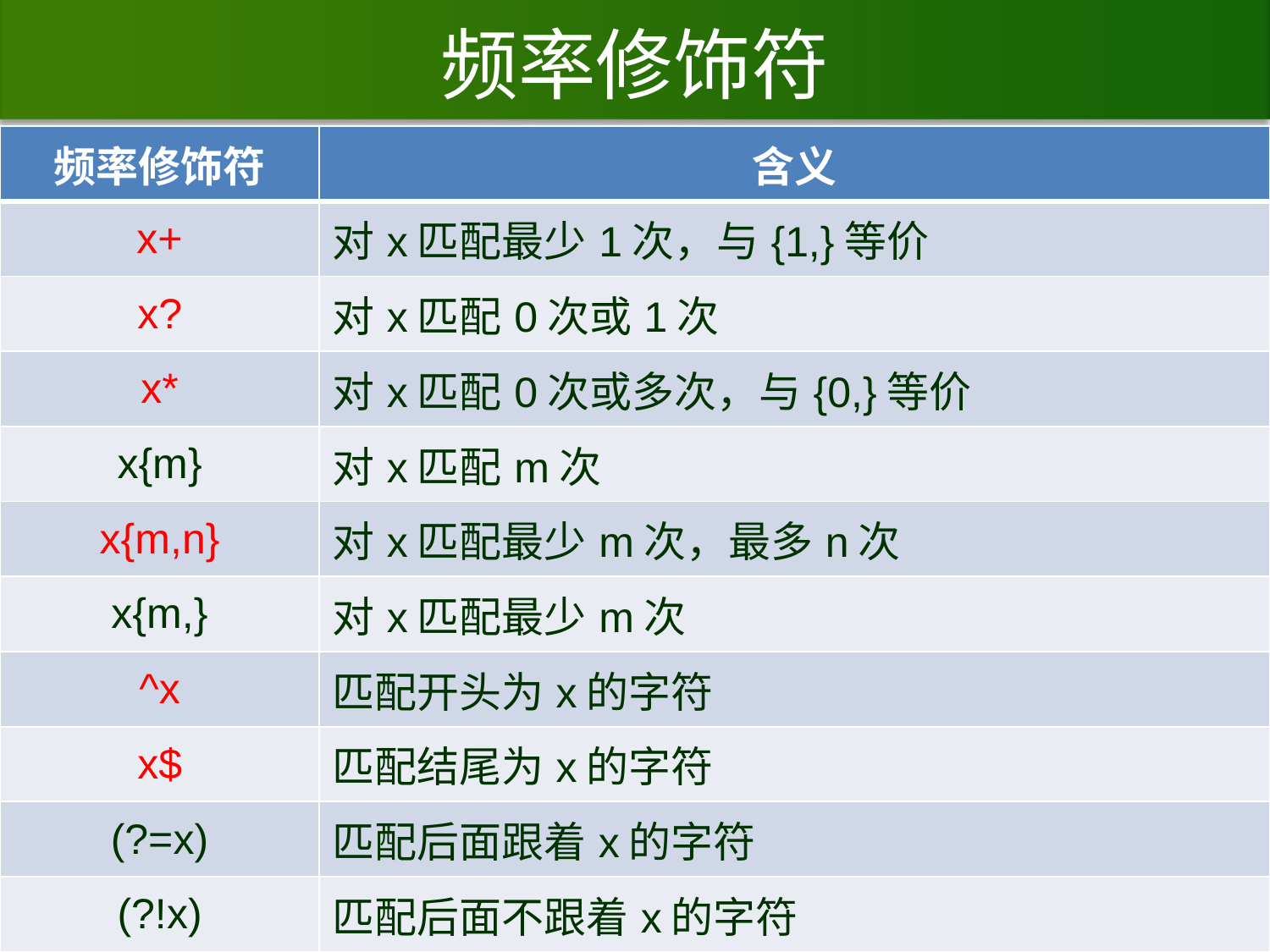

# 频率修饰符
| 频率修饰符 | 含义 |
| --- | --- |
| x+ | 对x匹配最少1次，与{1,}等价 |
| x? | 对x匹配0次或1次 |
| x\* | 对x匹配0次或多次，与{0,}等价 |
| x{m} | 对x匹配m次 |
| x{m,n} | 对x匹配最少m次，最多n次 |
| x{m,} | 对x匹配最少m次 |
| ^x | 匹配开头为x的字符 |
| x$ | 匹配结尾为x的字符 |
| (?=x) | 匹配后面跟着x的字符 |
| (?!x) | 匹配后面不跟着x的字符 |